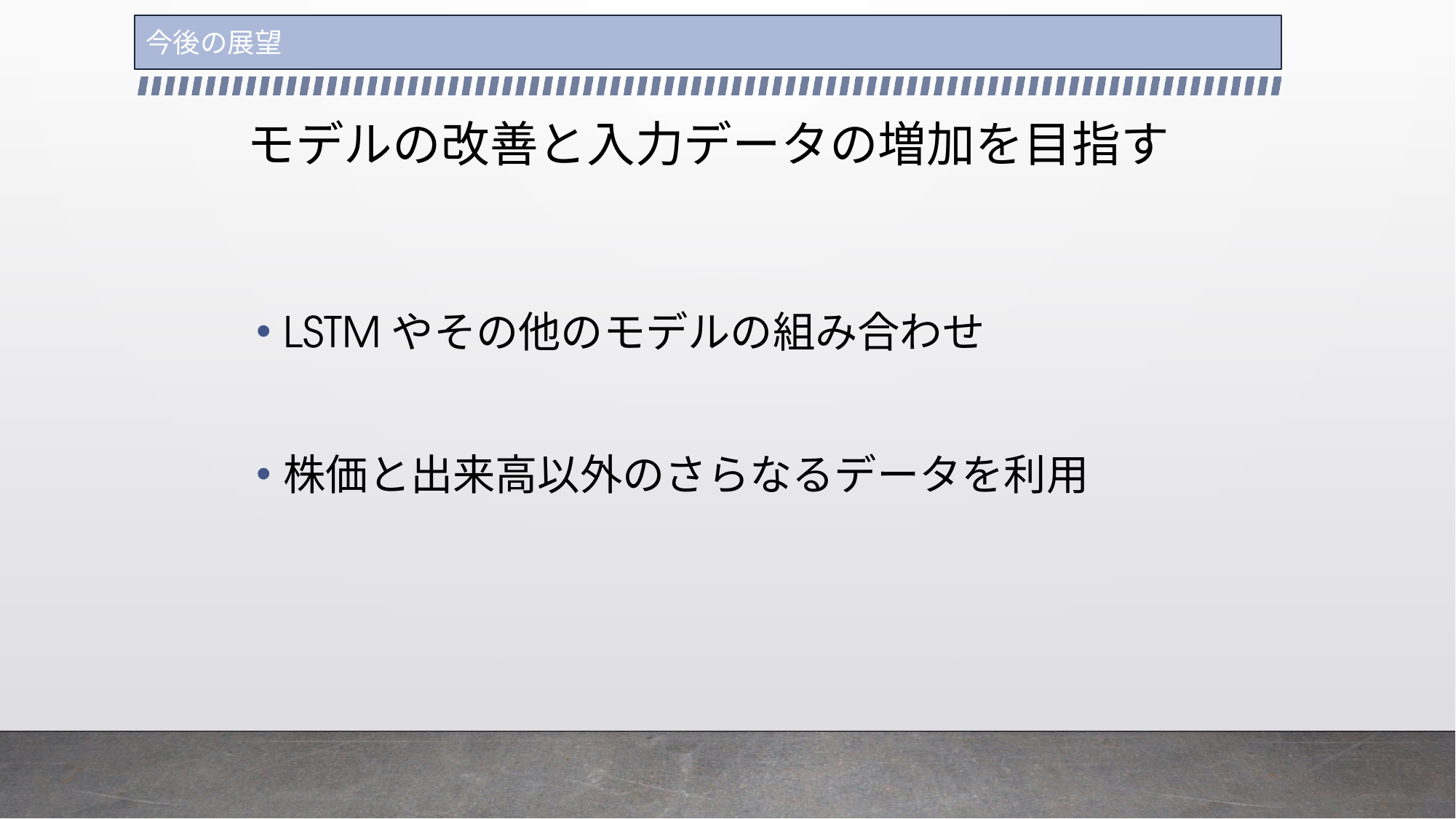

今後の展望
# モデルの改善と入力データの増加を目指す
LSTMやその他のモデルの組み合わせ
株価と出来高以外のさらなるデータを利用